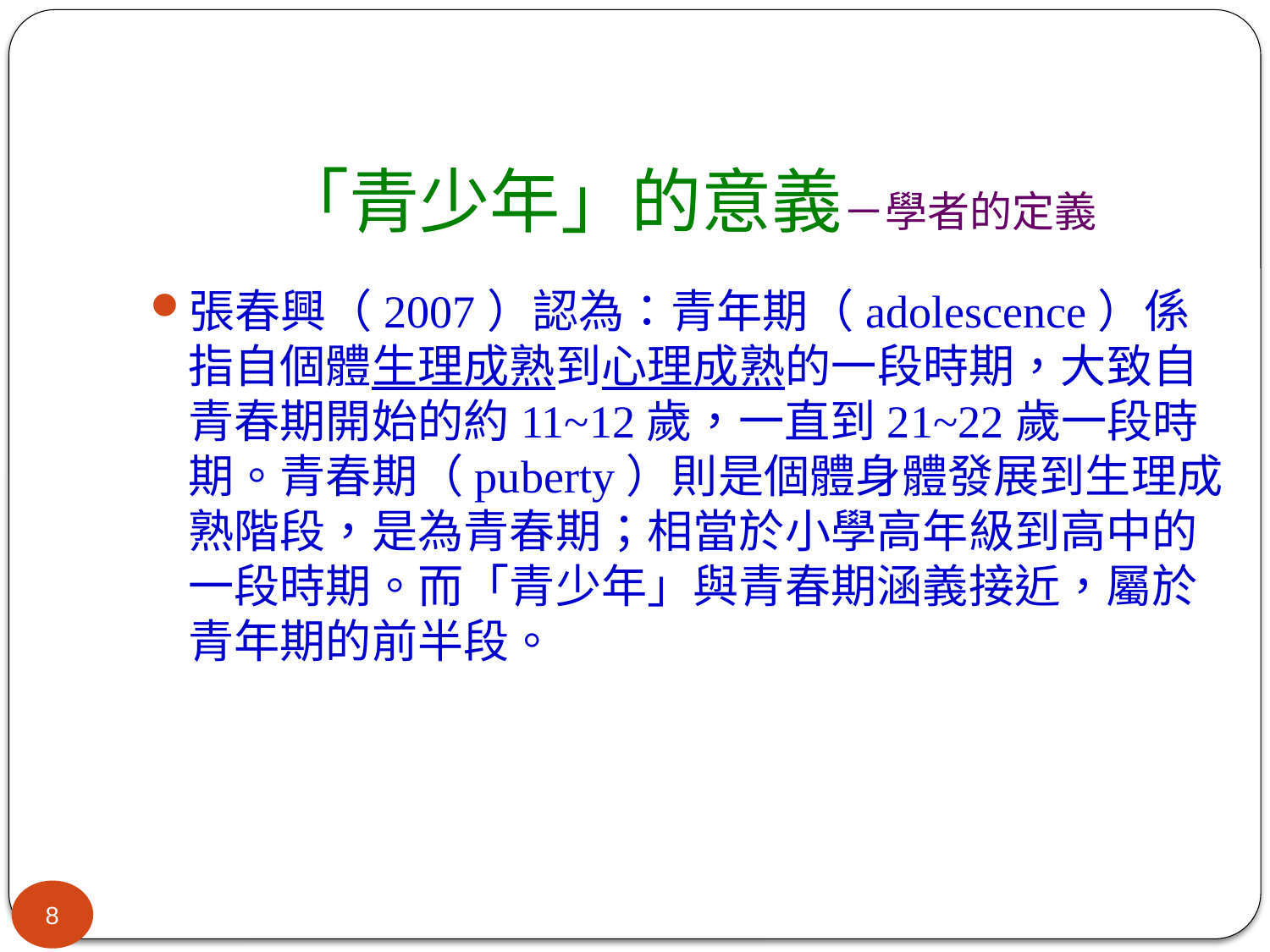

# 「青少年」的意義－學者的定義
張春興（2007）認為：青年期（adolescence）係指自個體生理成熟到心理成熟的一段時期，大致自青春期開始的約11~12歲，一直到21~22歲一段時期。青春期（puberty）則是個體身體發展到生理成熟階段，是為青春期；相當於小學高年級到高中的一段時期。而「青少年」與青春期涵義接近，屬於青年期的前半段。
8